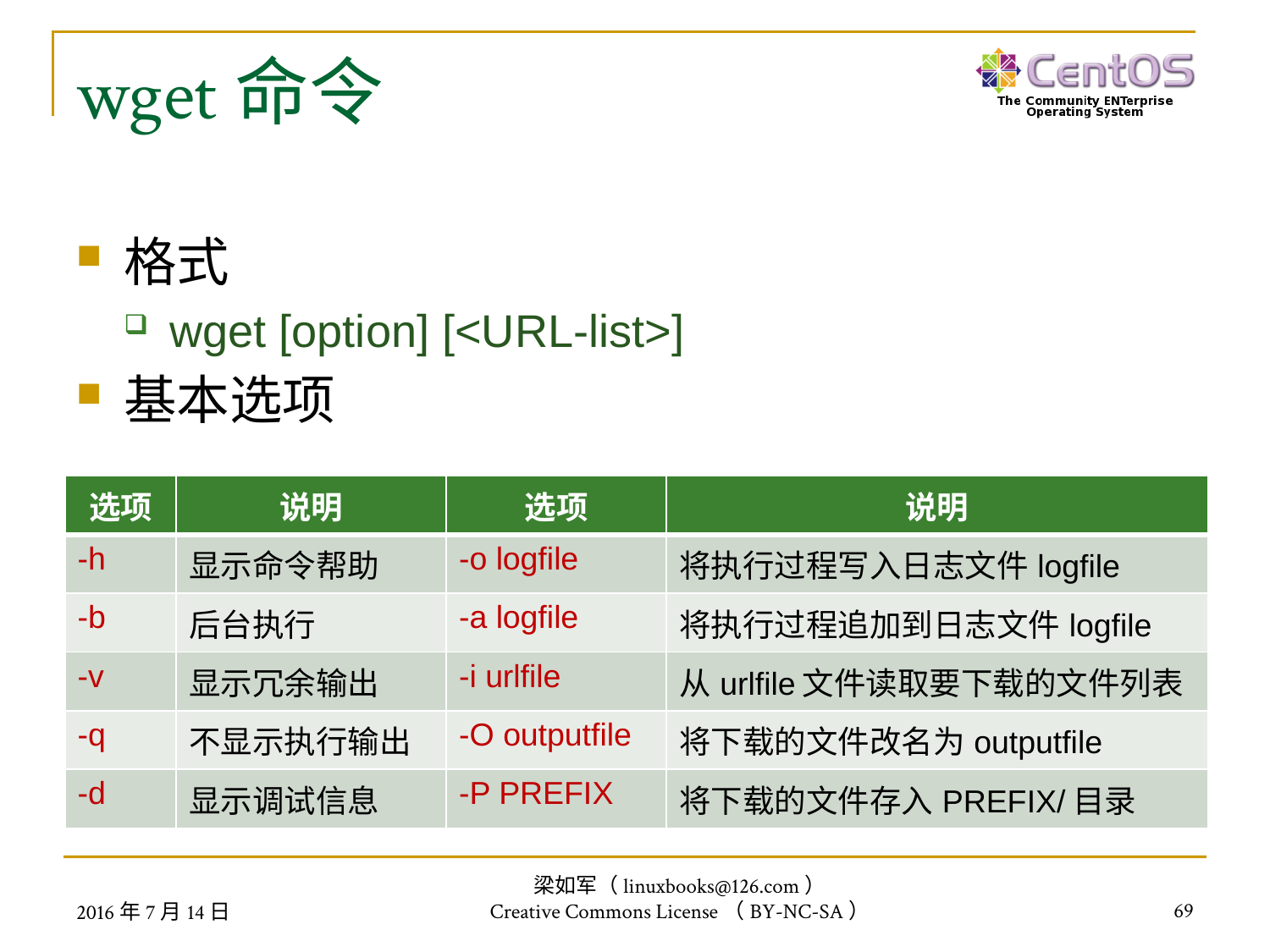

# wget命令
格式
wget [option] [<URL-list>]
基本选项
| 选项 | 说明 | 选项 | 说明 |
| --- | --- | --- | --- |
| -h | 显示命令帮助 | -o logfile | 将执行过程写入日志文件logfile |
| -b | 后台执行 | -a logfile | 将执行过程追加到日志文件logfile |
| -v | 显示冗余输出 | -i urlfile | 从urlfile文件读取要下载的文件列表 |
| -q | 不显示执行输出 | -O outputfile | 将下载的文件改名为outputfile |
| -d | 显示调试信息 | -P PREFIX | 将下载的文件存入PREFIX/目录 |
梁如军（linuxbooks@126.com）
Creative Commons License（BY-NC-SA）
2016年7月14日
69